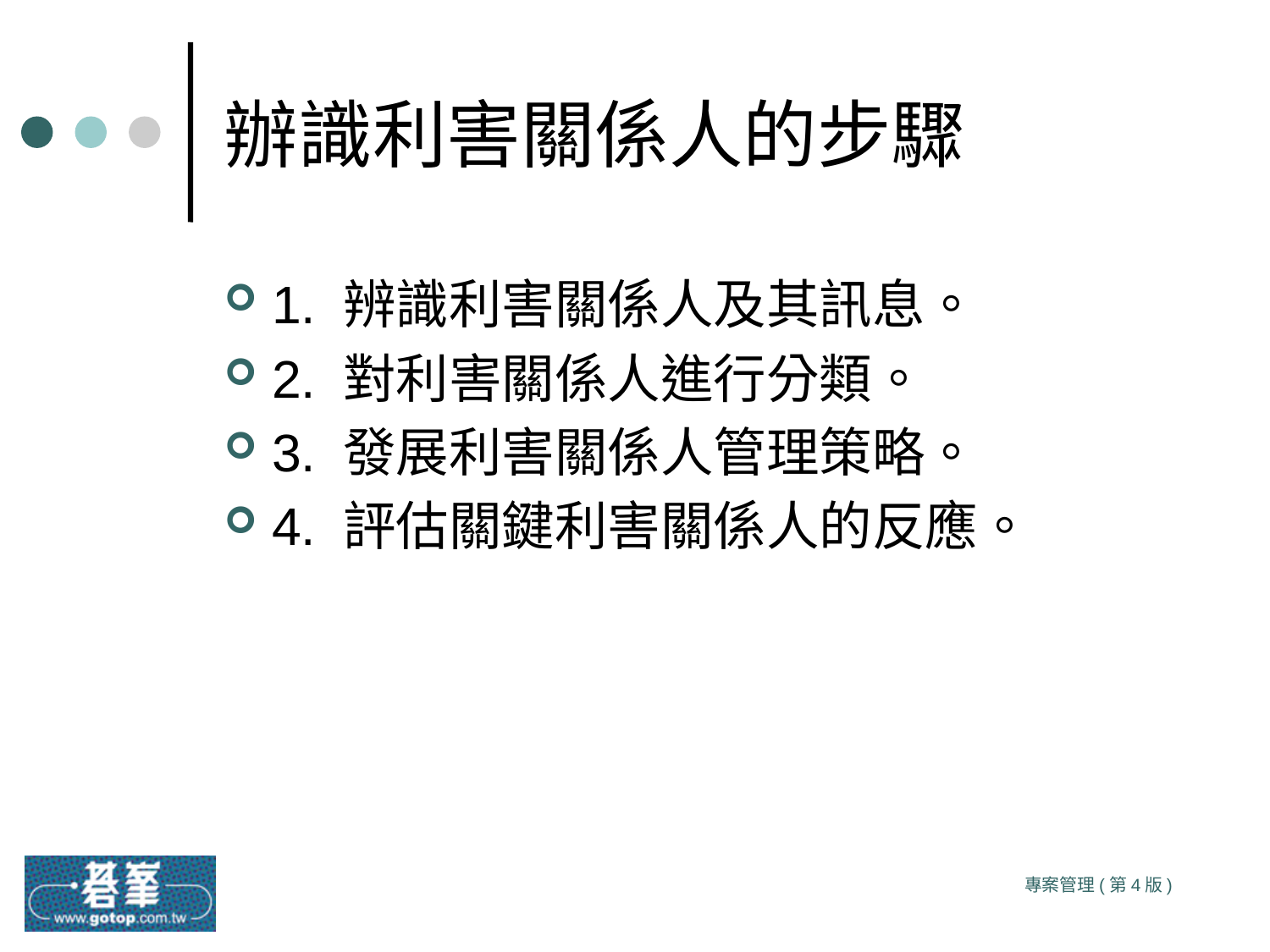

# 辦識利害關係人的步驟
1. 辨識利害關係人及其訊息。
2. 對利害關係人進行分類。
3. 發展利害關係人管理策略。
4. 評估關鍵利害關係人的反應。
專案管理(第4版)